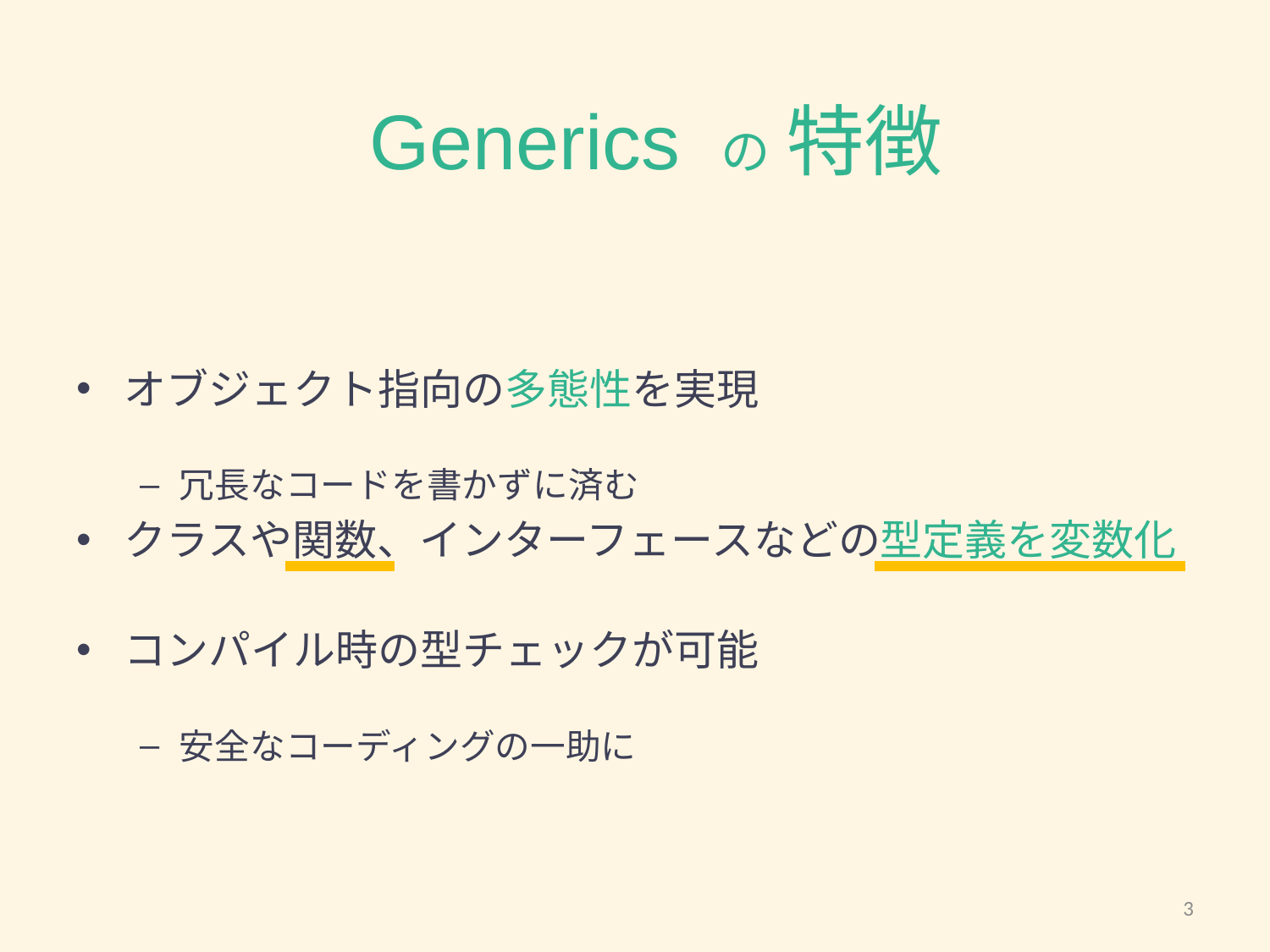

Generics の 特徴
オブジェクト指向の多態性を実現
冗長なコードを書かずに済む
クラスや関数、インターフェースなどの型定義を変数化
コンパイル時の型チェックが可能
安全なコーディングの一助に
3